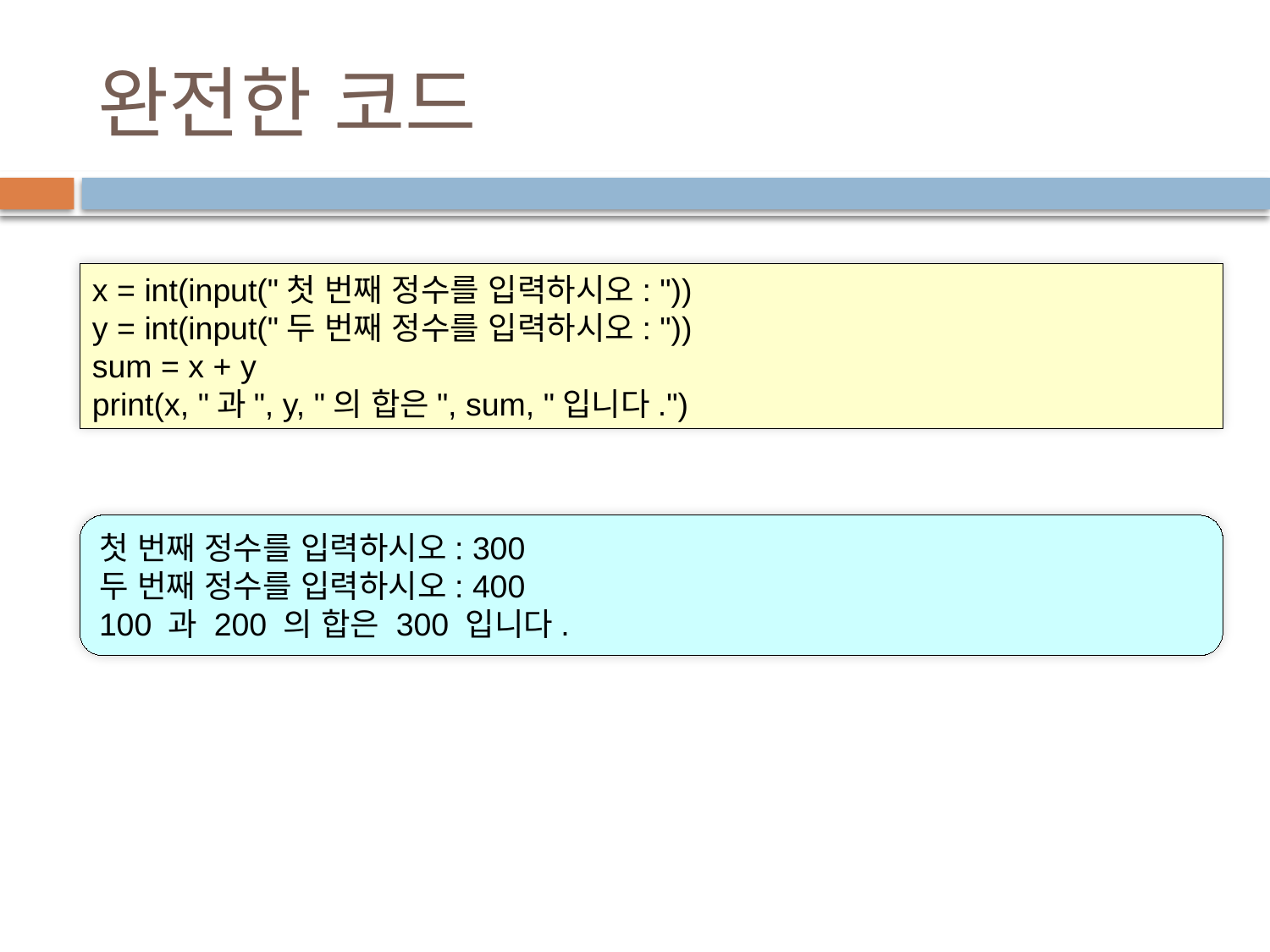

# 완전한 코드
x = int(input("첫 번째 정수를 입력하시오: "))
y = int(input("두 번째 정수를 입력하시오: "))
sum = x + y
print(x, "과", y, "의 합은", sum, "입니다.")
첫 번째 정수를 입력하시오: 300
두 번째 정수를 입력하시오: 400
100 과 200 의 합은 300 입니다.